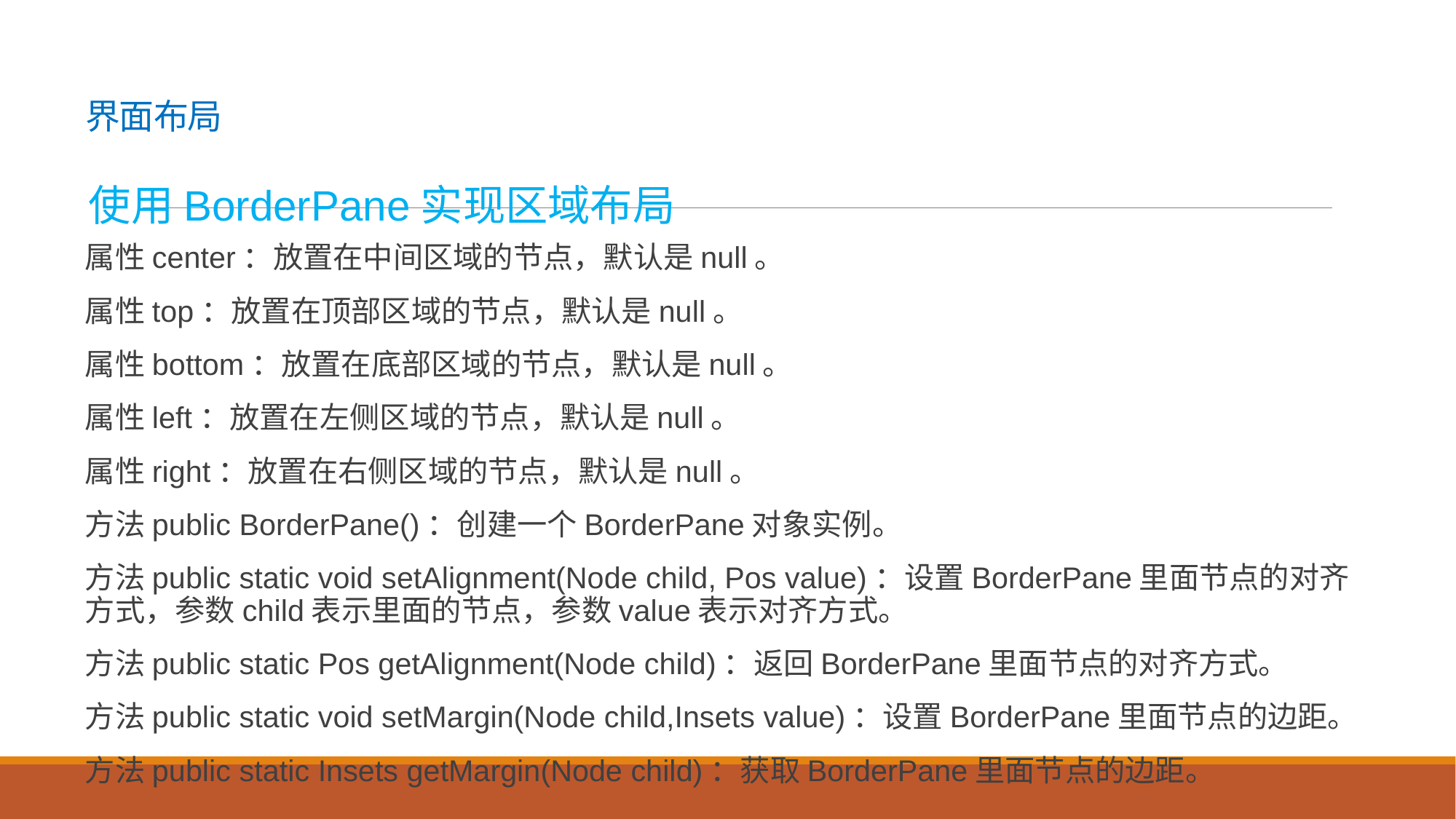

# 界面布局
使用BorderPane实现区域布局
属性center：放置在中间区域的节点，默认是null。
属性top：放置在顶部区域的节点，默认是null。
属性bottom：放置在底部区域的节点，默认是null。
属性left：放置在左侧区域的节点，默认是null。
属性right：放置在右侧区域的节点，默认是null。
方法public BorderPane()：创建一个BorderPane对象实例。
方法public static void setAlignment(Node child, Pos value)：设置BorderPane里面节点的对齐方式，参数child表示里面的节点，参数value表示对齐方式。
方法public static Pos getAlignment(Node child)：返回BorderPane里面节点的对齐方式。
方法public static void setMargin(Node child,Insets value)：设置BorderPane里面节点的边距。
方法public static Insets getMargin(Node child)：获取BorderPane里面节点的边距。